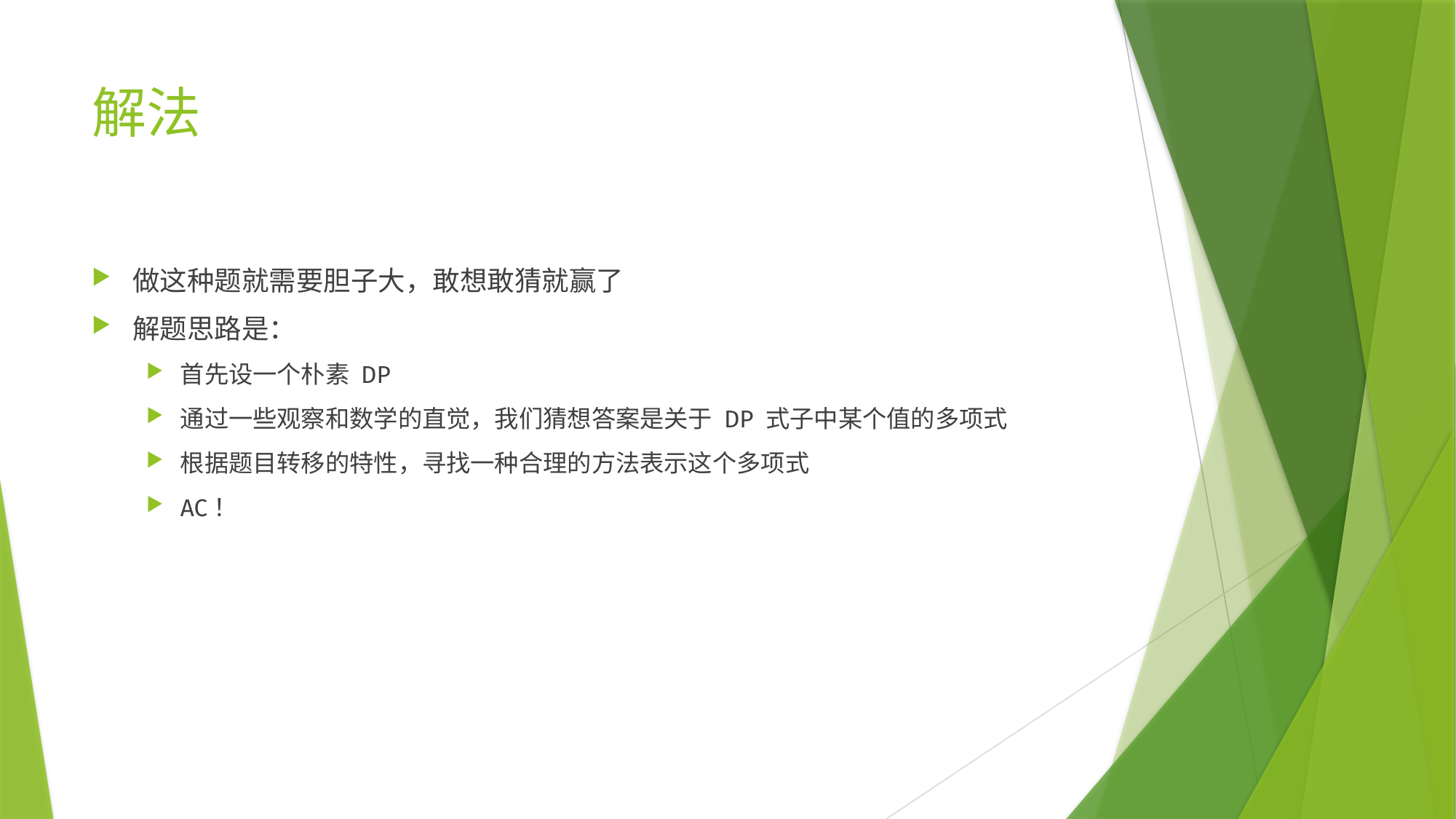

# 解法
做这种题就需要胆子大，敢想敢猜就赢了
解题思路是：
首先设一个朴素 DP
通过一些观察和数学的直觉，我们猜想答案是关于 DP 式子中某个值的多项式
根据题目转移的特性，寻找一种合理的方法表示这个多项式
AC！